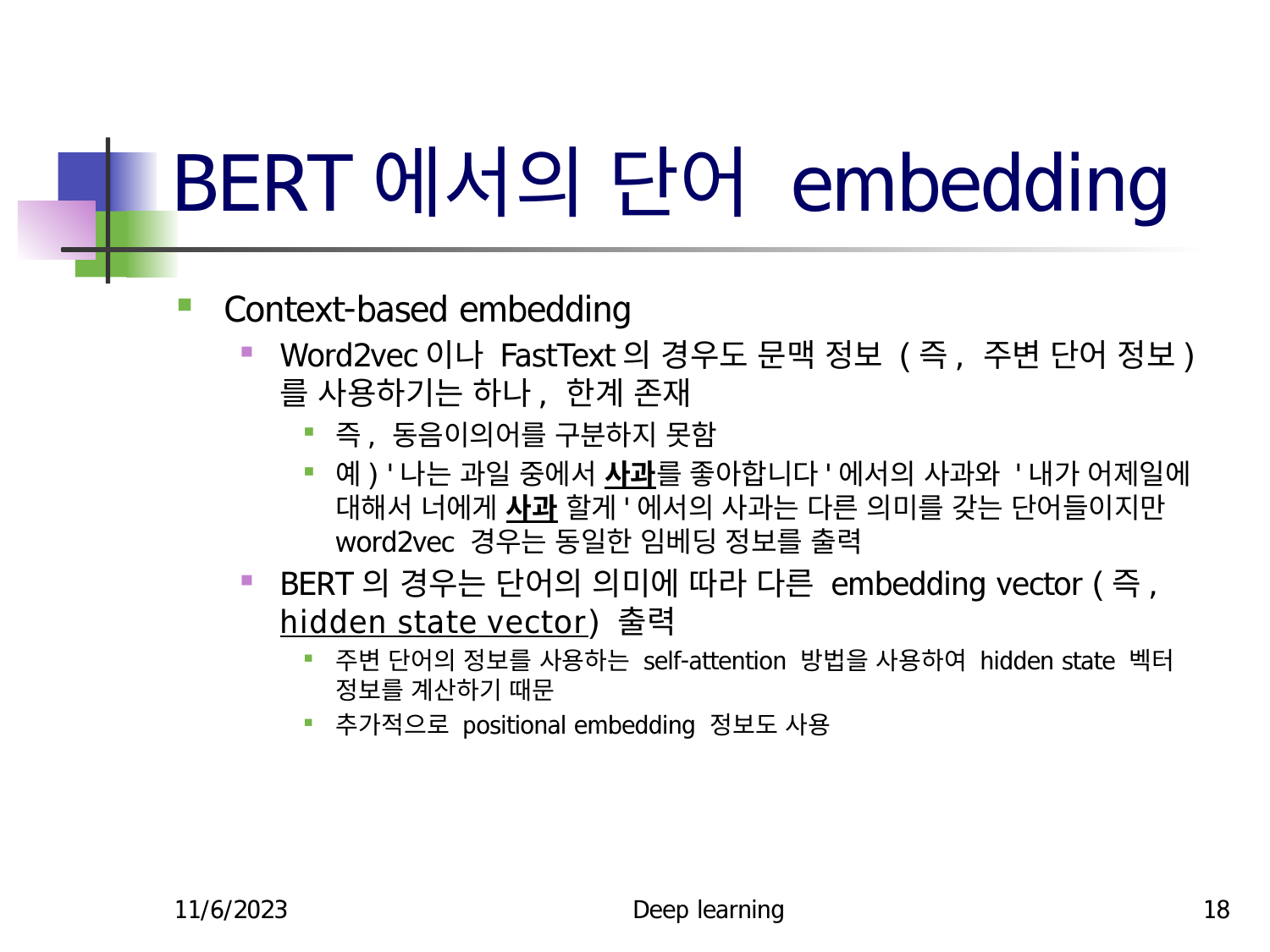

# BERT에서의 단어 embedding
Context-based embedding
Word2vec이나 FastText의 경우도 문맥 정보 (즉, 주변 단어 정보)를 사용하기는 하나, 한계 존재
즉, 동음이의어를 구분하지 못함
예) '나는 과일 중에서 사과를 좋아합니다'에서의 사과와 '내가 어제일에 대해서 너에게 사과 할게'에서의 사과는 다른 의미를 갖는 단어들이지만 word2vec 경우는 동일한 임베딩 정보를 출력
BERT의 경우는 단어의 의미에 따라 다른 embedding vector (즉, hidden state vector) 출력
주변 단어의 정보를 사용하는 self-attention 방법을 사용하여 hidden state 벡터 정보를 계산하기 때문
추가적으로 positional embedding 정보도 사용
11/6/2023
Deep learning
18